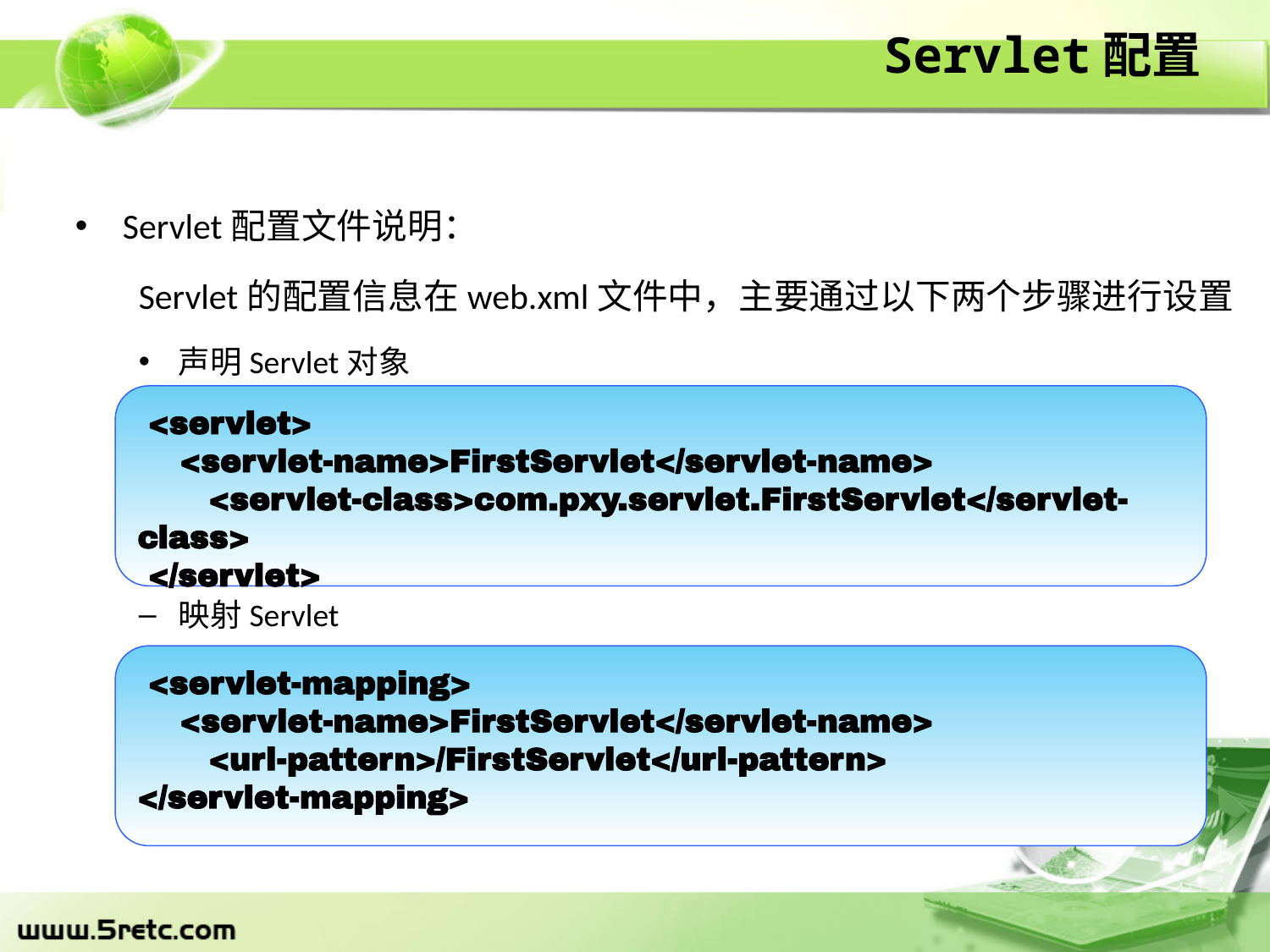

Servlet配置
Servlet配置文件说明：
Servlet的配置信息在web.xml文件中，主要通过以下两个步骤进行设置
声明Servlet对象

映射Servlet

 <servlet>
    <servlet-name>FirstServlet</servlet-name>
　　<servlet-class>com.pxy.servlet.FirstServlet</servlet-class>
 </servlet>
 <servlet-mapping>
    <servlet-name>FirstServlet</servlet-name>
　　<url-pattern>/FirstServlet</url-pattern>
</servlet-mapping>